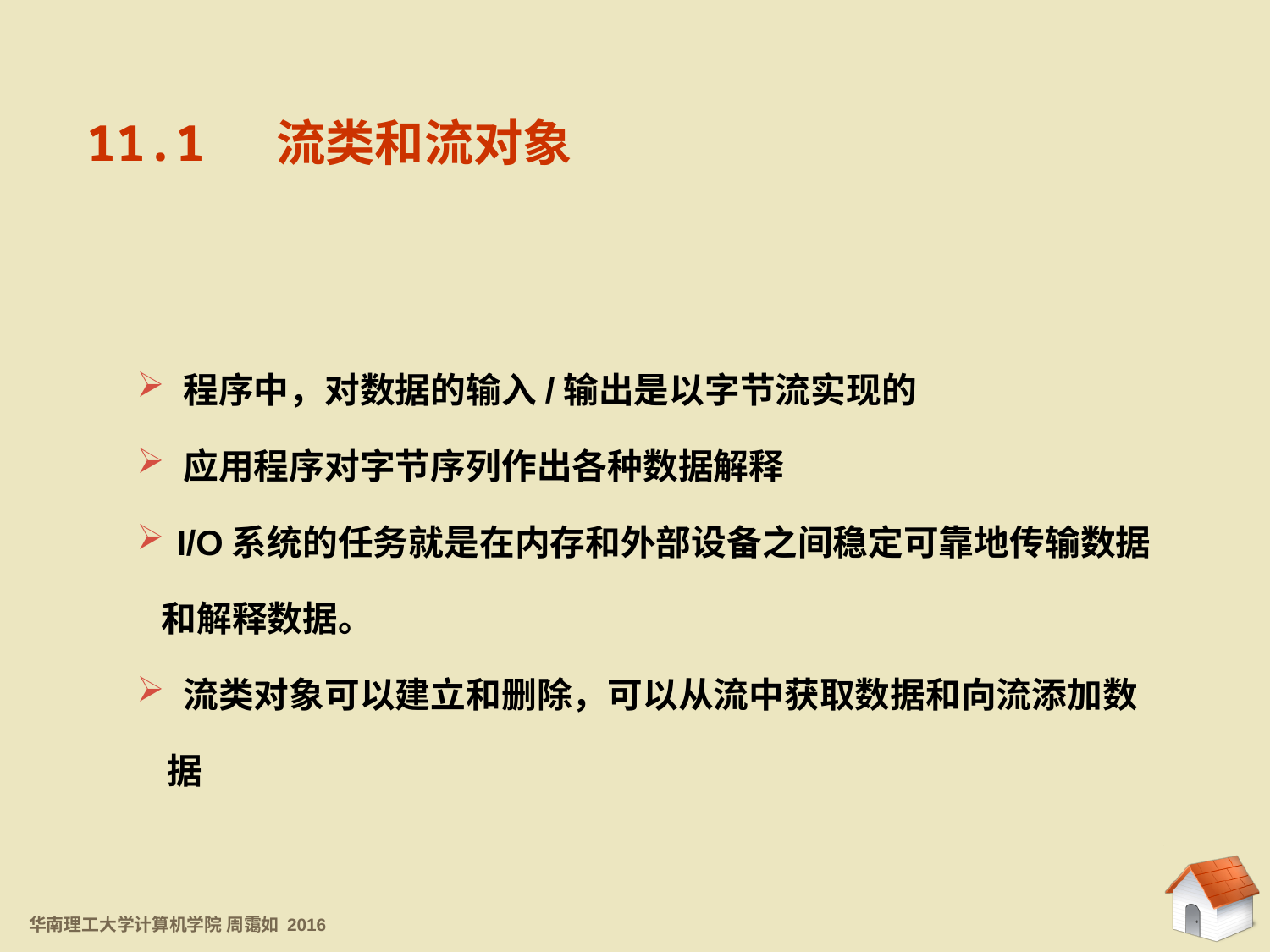

11.1  流类和流对象
 程序中，对数据的输入/输出是以字节流实现的
 应用程序对字节序列作出各种数据解释
 I/O系统的任务就是在内存和外部设备之间稳定可靠地传输数据
  和解释数据。
 流类对象可以建立和删除，可以从流中获取数据和向流添加数据